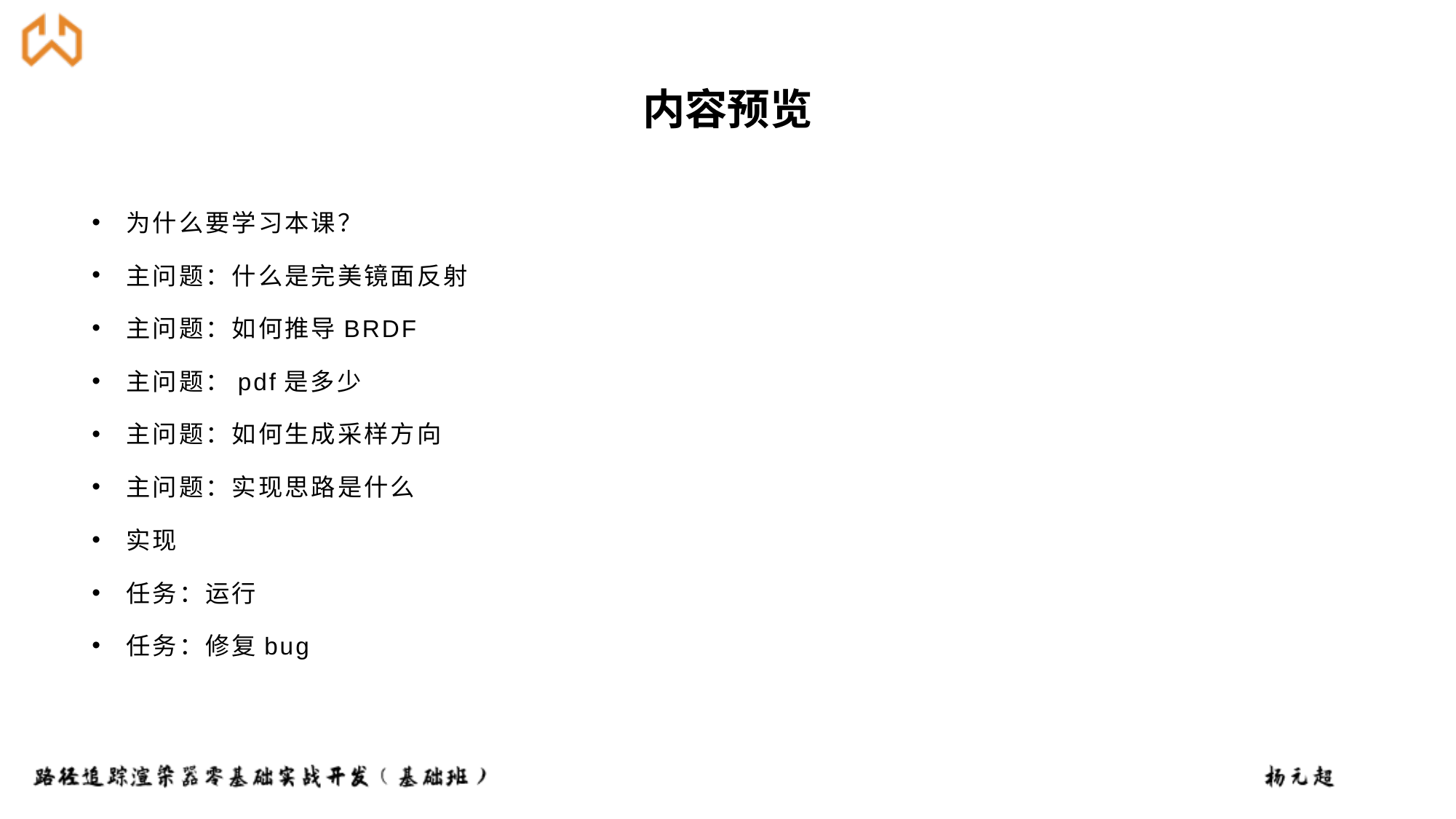

为什么要学习本课？
主问题：什么是完美镜面反射
主问题：如何推导BRDF
主问题：pdf是多少
主问题：如何生成采样方向
主问题：实现思路是什么
实现
任务：运行
任务：修复bug